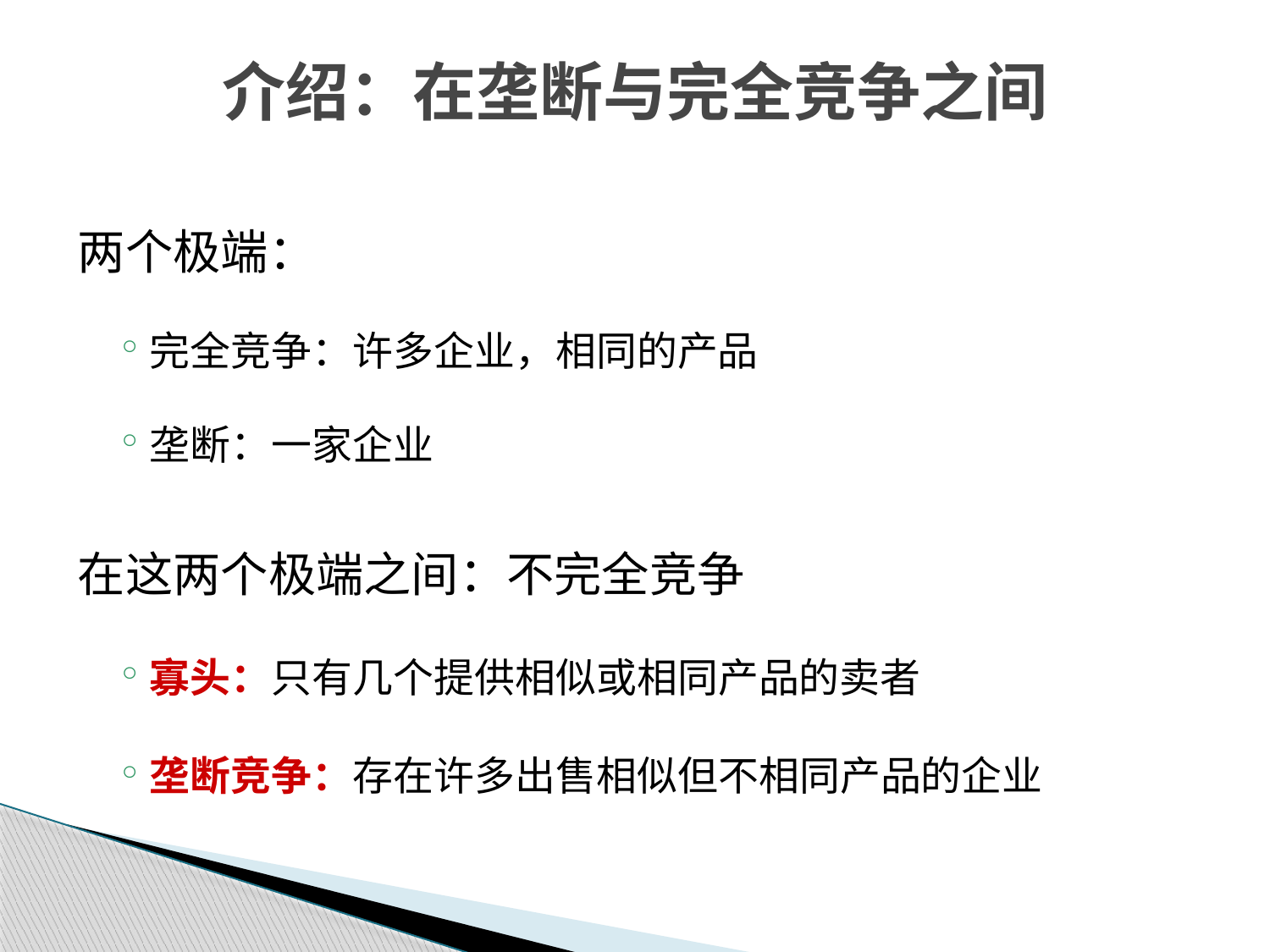

介绍：在垄断与完全竞争之间
两个极端：
完全竞争：许多企业，相同的产品
垄断：一家企业
在这两个极端之间：不完全竞争
寡头：只有几个提供相似或相同产品的卖者
垄断竞争：存在许多出售相似但不相同产品的企业